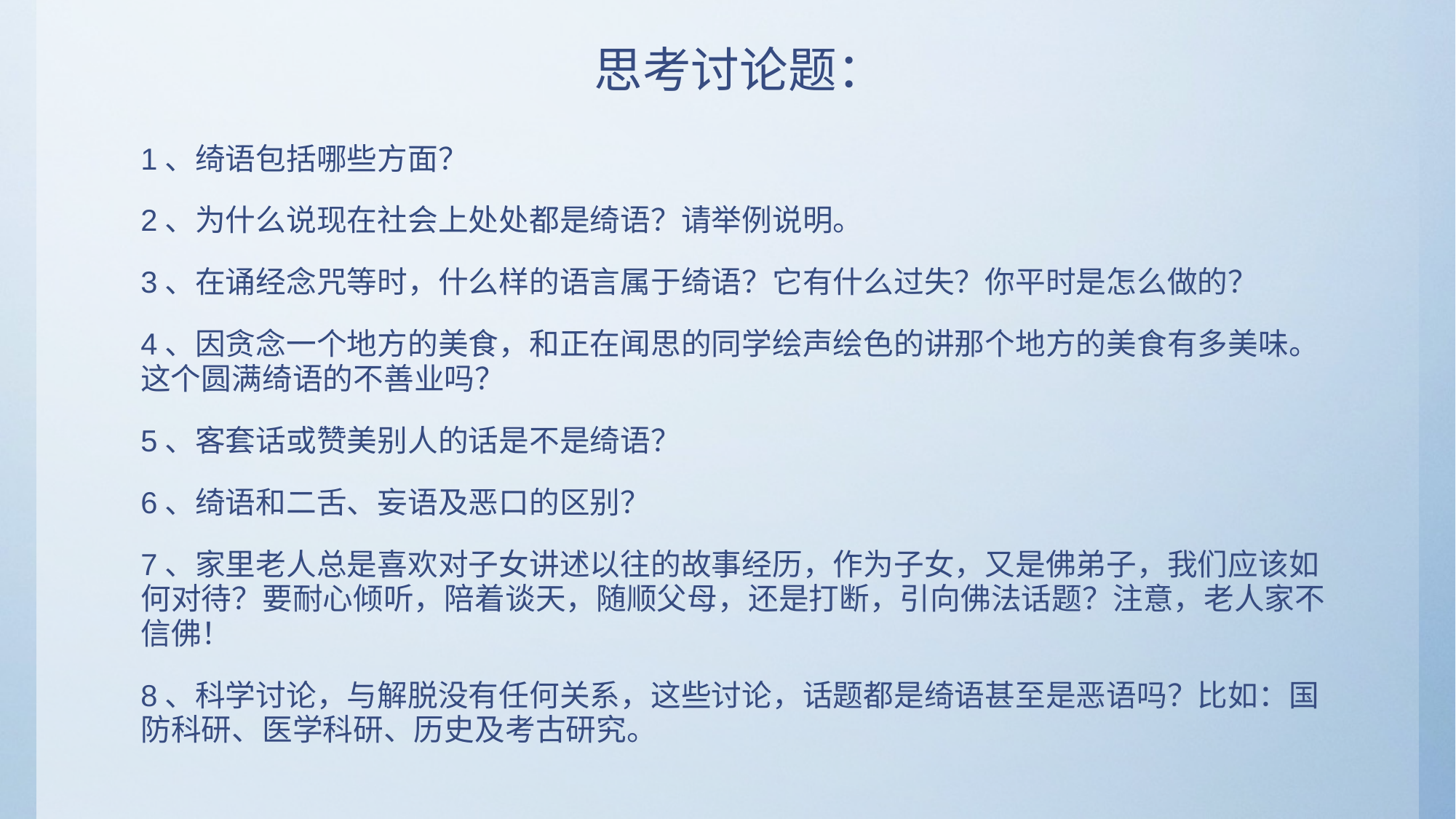

# 思考讨论题：
1、绮语包括哪些方面？
2、为什么说现在社会上处处都是绮语？请举例说明。
3、在诵经念咒等时，什么样的语言属于绮语？它有什么过失？你平时是怎么做的？
4、因贪念一个地方的美食，和正在闻思的同学绘声绘色的讲那个地方的美食有多美味。这个圆满绮语的不善业吗？
5、客套话或赞美别人的话是不是绮语？
6、绮语和二舌、妄语及恶口的区别？
7、家里老人总是喜欢对子女讲述以往的故事经历，作为子女，又是佛弟子，我们应该如何对待？要耐心倾听，陪着谈天，随顺父母，还是打断，引向佛法话题？注意，老人家不信佛！
8、科学讨论，与解脱没有任何关系，这些讨论，话题都是绮语甚至是恶语吗？比如：国防科研、医学科研、历史及考古研究。